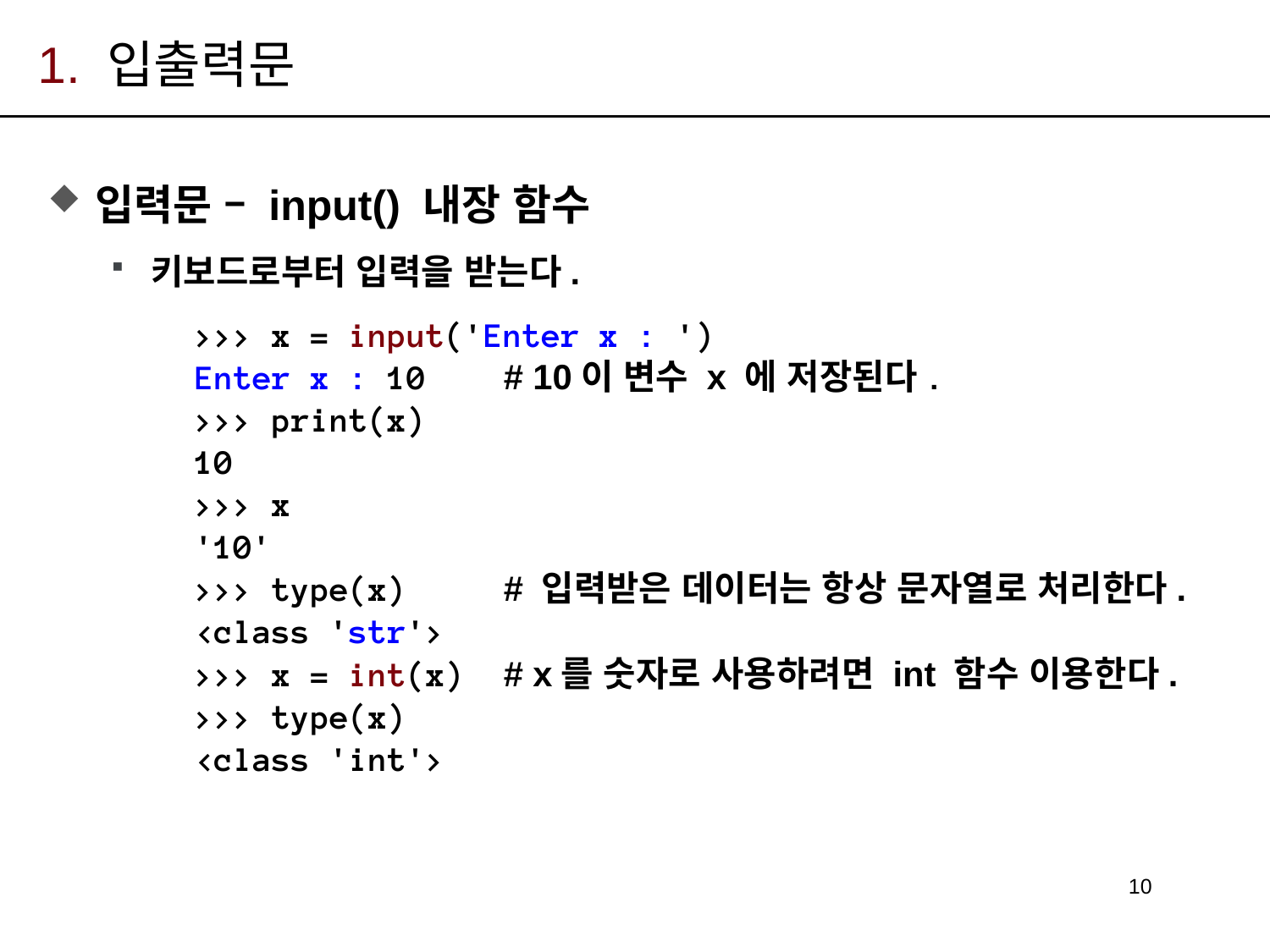

# 1. 입출력문
입력문 – input() 내장 함수
키보드로부터 입력을 받는다.

>>> x = input('Enter x : ')
Enter x : 10    # 10이 변수 x 에 저장된다.
>>> print(x)
10
>>> x
'10'
>>> type(x)     # 입력받은 데이터는 항상 문자열로 처리한다.
<class 'str'>
>>> x = int(x)  # x를 숫자로 사용하려면 int 함수 이용한다.
>>> type(x)
<class 'int'>
10